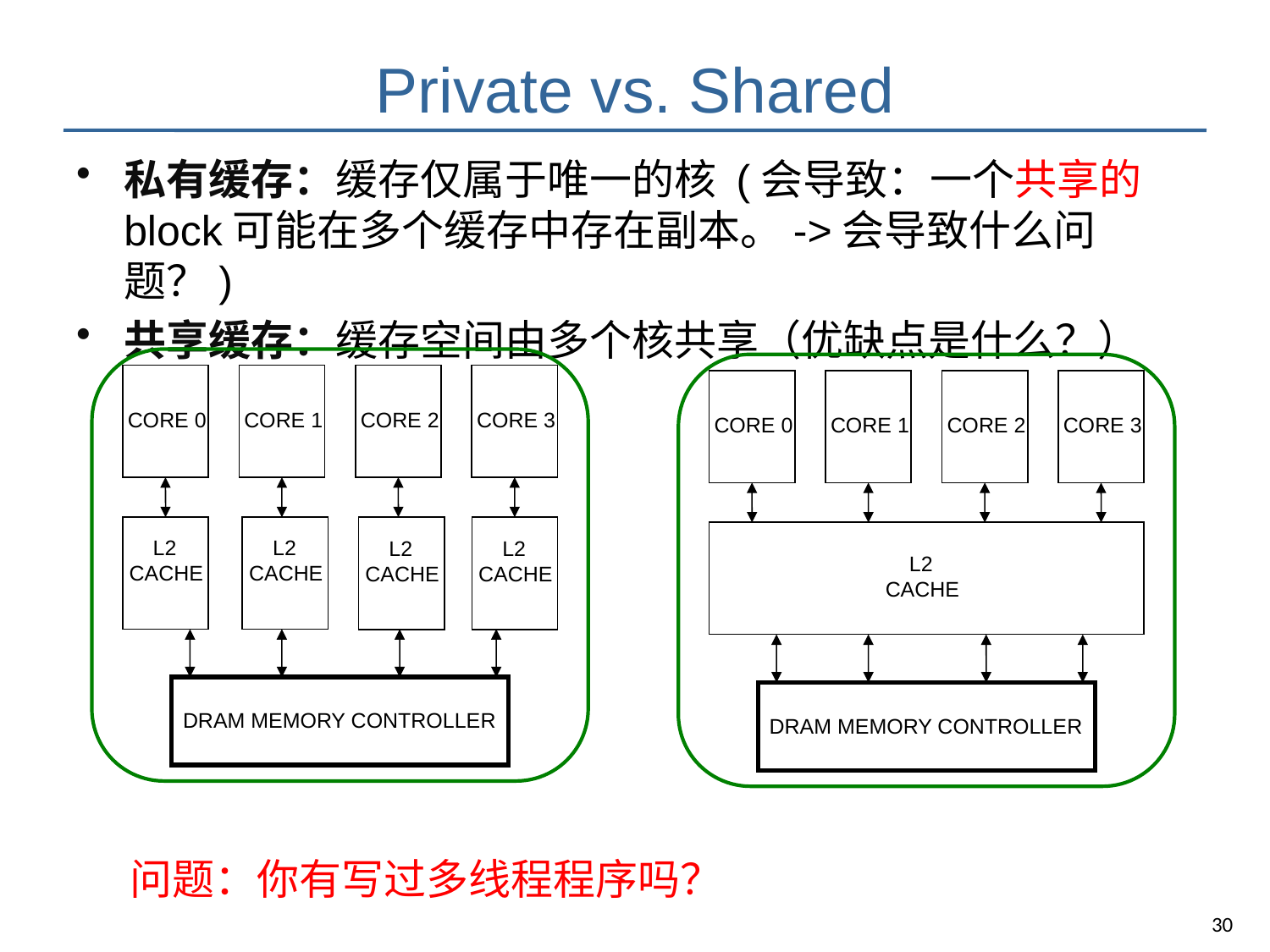

# Private vs. Shared
私有缓存：缓存仅属于唯一的核 (会导致：一个共享的block可能在多个缓存中存在副本。->会导致什么问题？)
共享缓存：缓存空间由多个核共享（优缺点是什么？）

CORE 0
CORE 1
CORE 2
CORE 3

    L2
CACHE
    L2
CACHE
    L2
CACHE

DRAM MEMORY CONTROLLER

CORE 0
CORE 1
CORE 2
CORE 3

DRAM MEMORY CONTROLLER
    L2
CACHE
    L2
CACHE
问题：你有写过多线程程序吗？
30